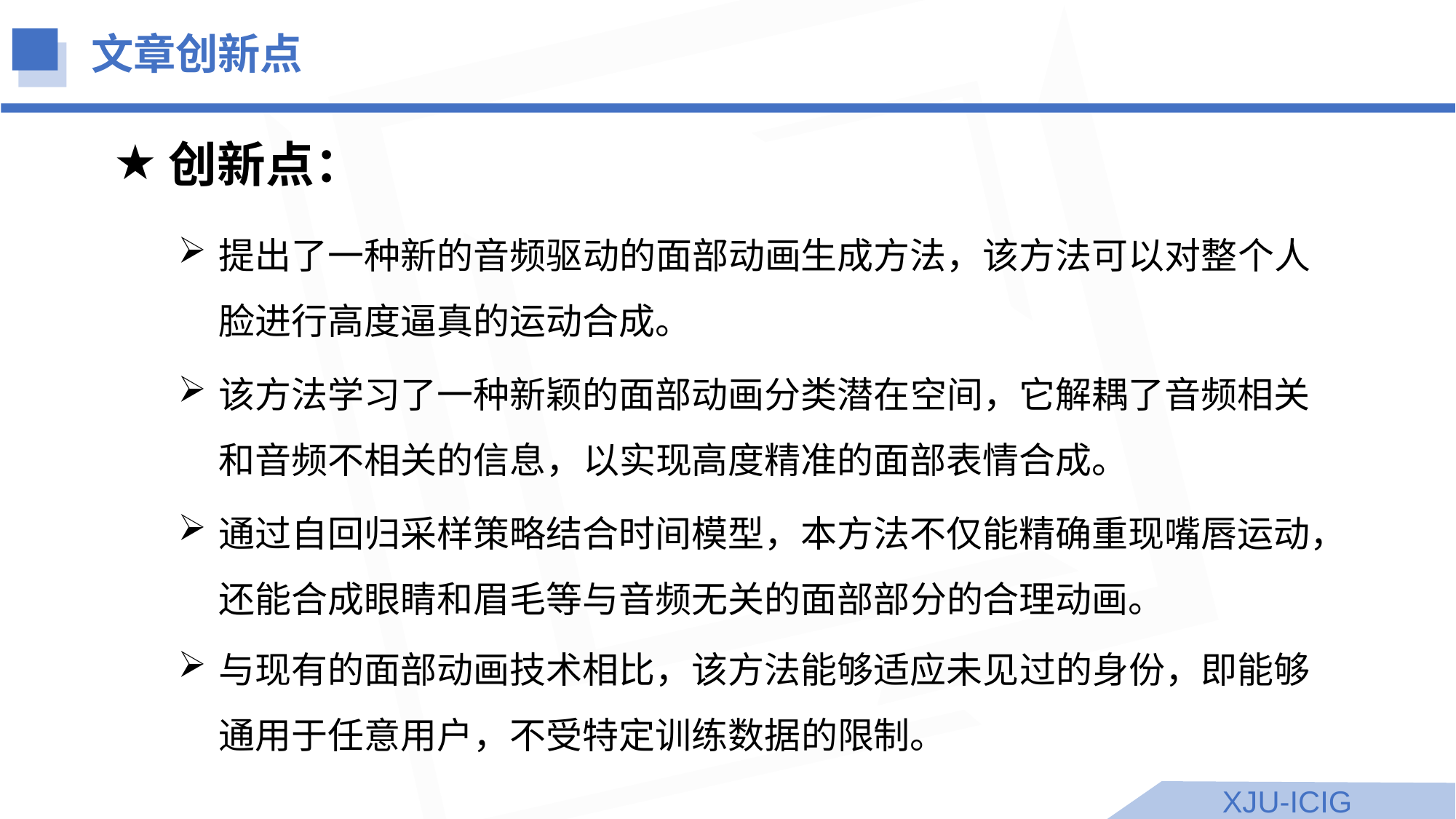

文章创新点

创新点：
提出了一种新的音频驱动的面部动画生成方法，该方法可以对整个人脸进行高度逼真的运动合成。
该方法学习了一种新颖的面部动画分类潜在空间，它解耦了音频相关和音频不相关的信息，以实现高度精准的面部表情合成。
通过自回归采样策略结合时间模型，本方法不仅能精确重现嘴唇运动，还能合成眼睛和眉毛等与音频无关的面部部分的合理动画。
与现有的面部动画技术相比，该方法能够适应未见过的身份，即能够通用于任意用户，不受特定训练数据的限制。
XJU-ICIG